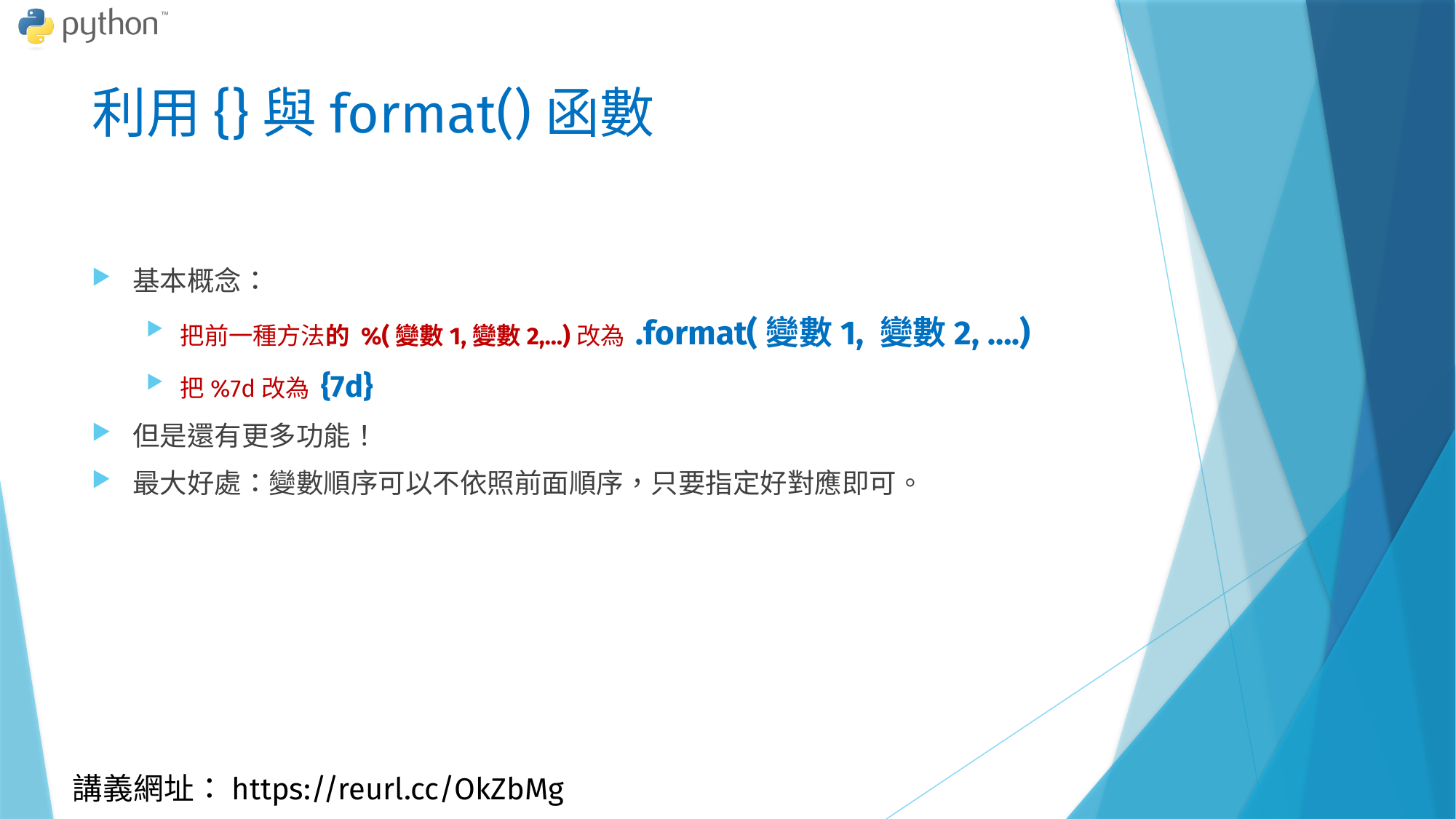

# 利用{}與format()函數
基本概念：
把前一種方法的 %(變數1,變數2,…)改為 .format(變數1, 變數2, ….)
把%7d改為 {7d}
但是還有更多功能！
最大好處：變數順序可以不依照前面順序，只要指定好對應即可。